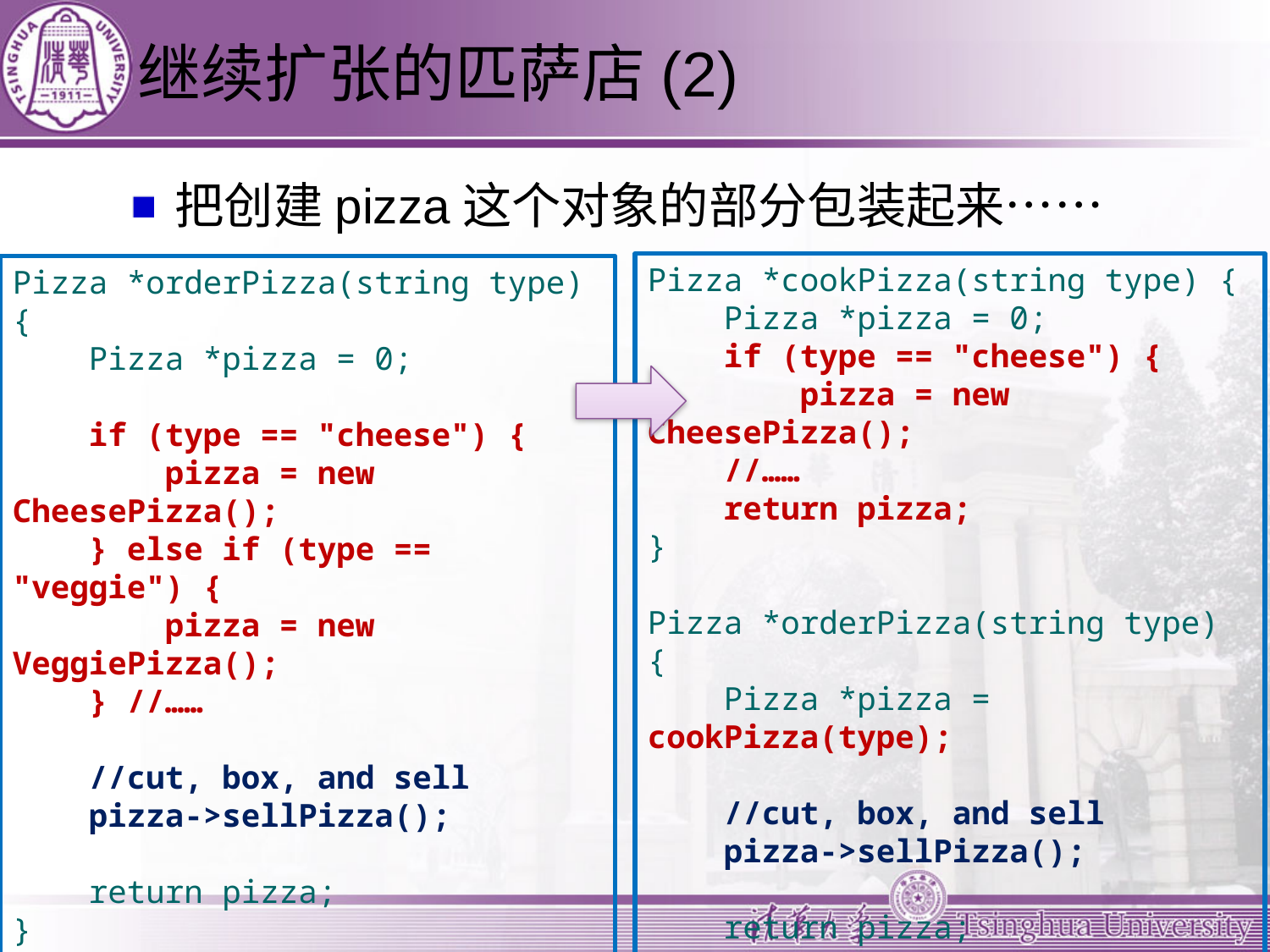

# 继续扩张的匹萨店(2)
把创建pizza这个对象的部分包装起来……
Pizza *cookPizza(string type) {
    Pizza *pizza = 0;
    if (type == "cheese") {
        pizza = new CheesePizza();
    //……
    return pizza;
}

Pizza *orderPizza(string type) {
    Pizza *pizza = cookPizza(type);

    //cut, box, and sell
    pizza->sellPizza();

    return pizza;
}
Pizza *orderPizza(string type) {
    Pizza *pizza = 0;

    if (type == "cheese") {
        pizza = new CheesePizza();
    } else if (type == "veggie") {
        pizza = new VeggiePizza();
    } //……

    //cut, box, and sell
    pizza->sellPizza();

    return pizza;
}